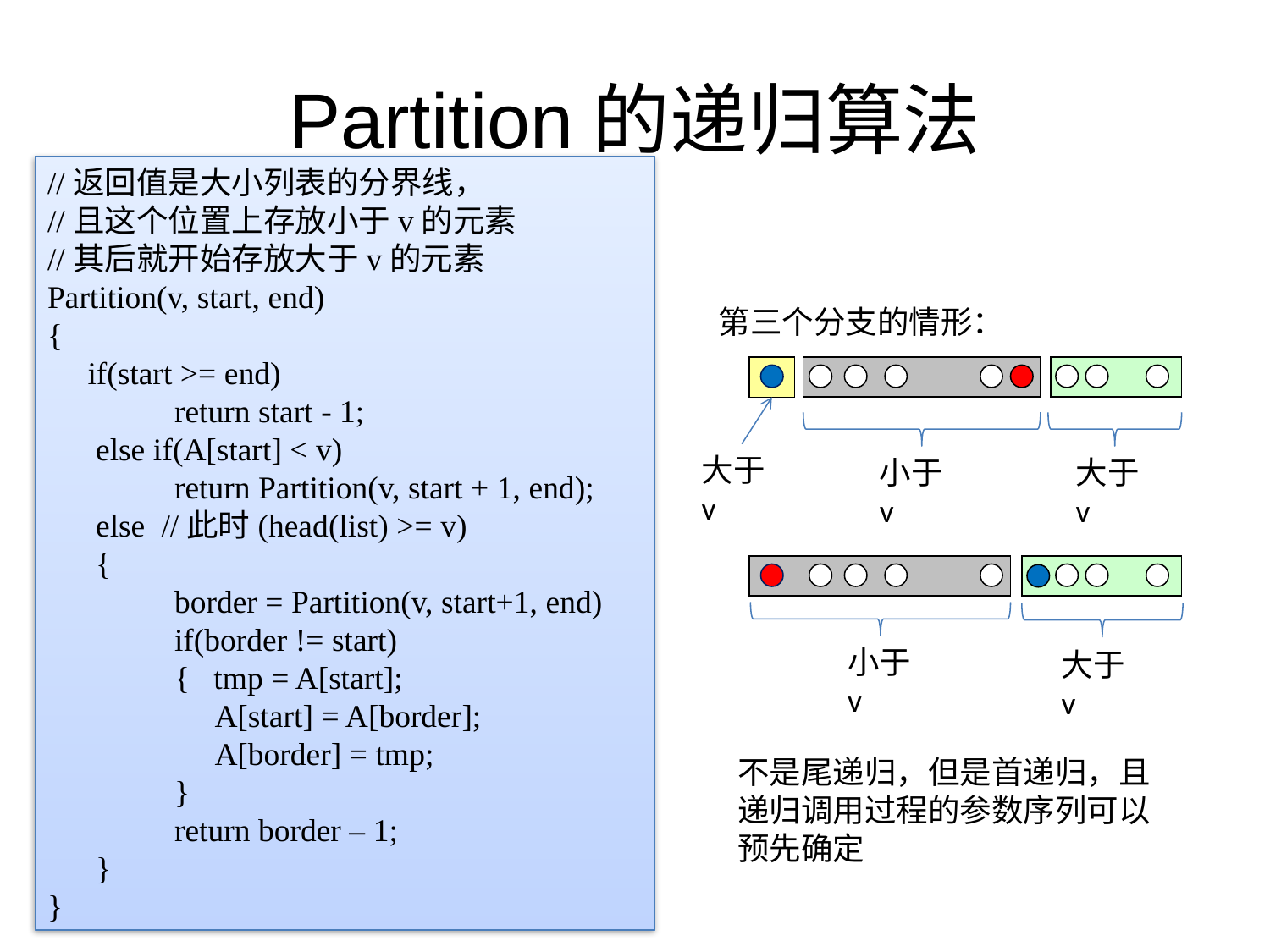

# Partition的递归算法
//返回值是大小列表的分界线，
//且这个位置上存放小于v的元素
//其后就开始存放大于v的元素
Partition(v, start, end)
{
     if(start >= end)
	return start - 1;
      else if(A[start] < v)
	return Partition(v, start + 1, end);
      else  //此时(head(list) >= v)
      {
	border = Partition(v, start+1, end)
	if(border != start)
	{   tmp = A[start];
	     A[start] = A[border];
	     A[border] = tmp;
	}
	return border – 1;
      }
}
第三个分支的情形：

大于v
小于v
大于v

小于v
大于v
不是尾递归，但是首递归，且递归调用过程的参数序列可以预先确定